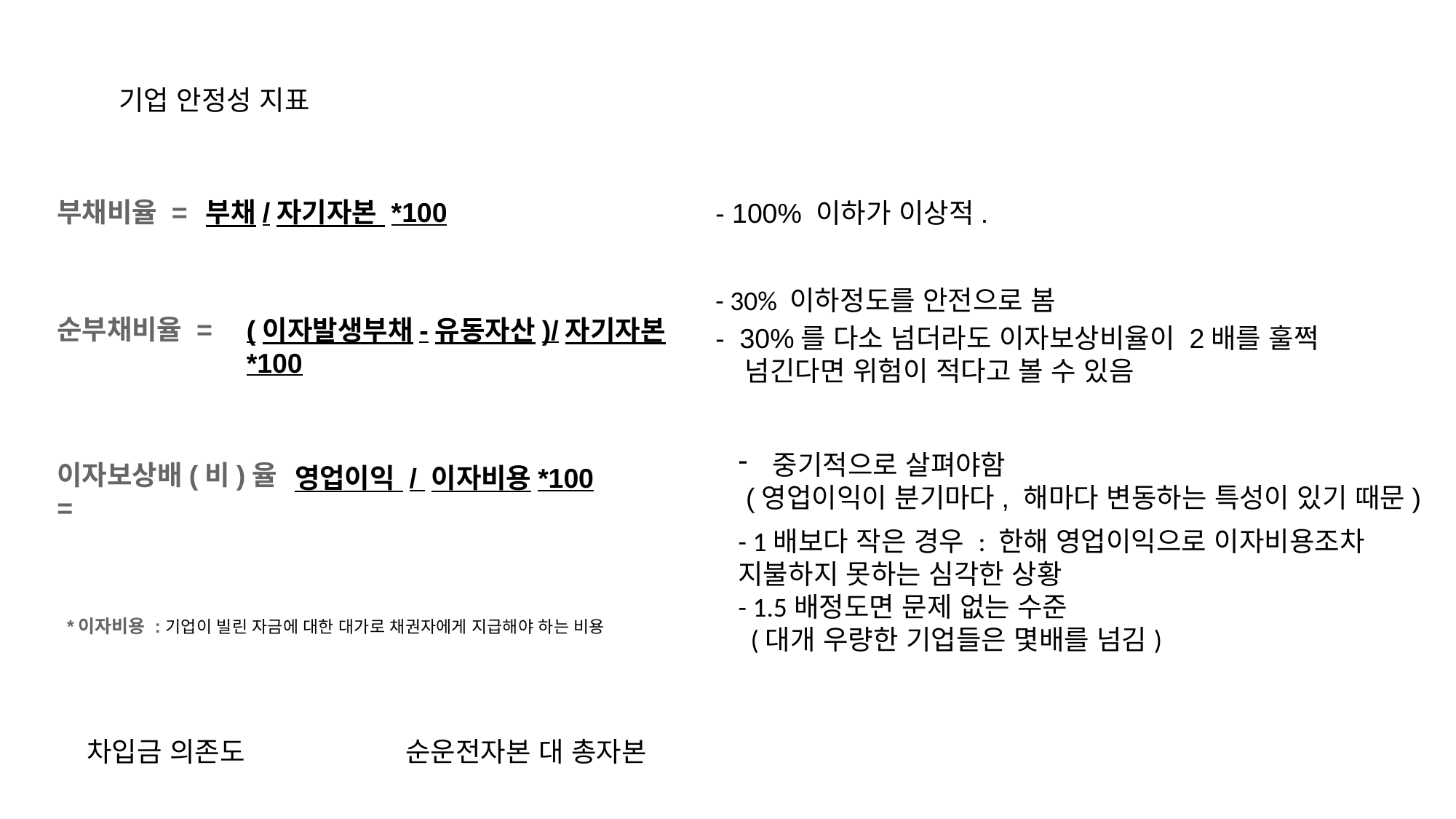

기업 안정성 지표
부채비율 =
부채/자기자본 *100
- 100% 이하가 이상적.
- 30% 이하정도를 안전으로 봄
순부채비율 =
(이자발생부채-유동자산)/자기자본 *100
-  30%를 다소 넘더라도 이자보상비율이 2배를 훌쩍
   넘긴다면 위험이 적다고 볼 수 있음
중기적으로 살펴야함
 (영업이익이 분기마다, 해마다 변동하는 특성이 있기 때문)
이자보상배(비)율 =
영업이익 / 이자비용*100
- 1배보다 작은 경우 : 한해 영업이익으로 이자비용조차 지불하지 못하는 심각한 상황
- 1.5배정도면 문제 없는 수준
  (대개 우량한 기업들은 몇배를 넘김)
*이자비용 :
기업이 빌린 자금에 대한 대가로 채권자에게 지급해야 하는 비용
차입금 의존도
순운전자본 대 총자본